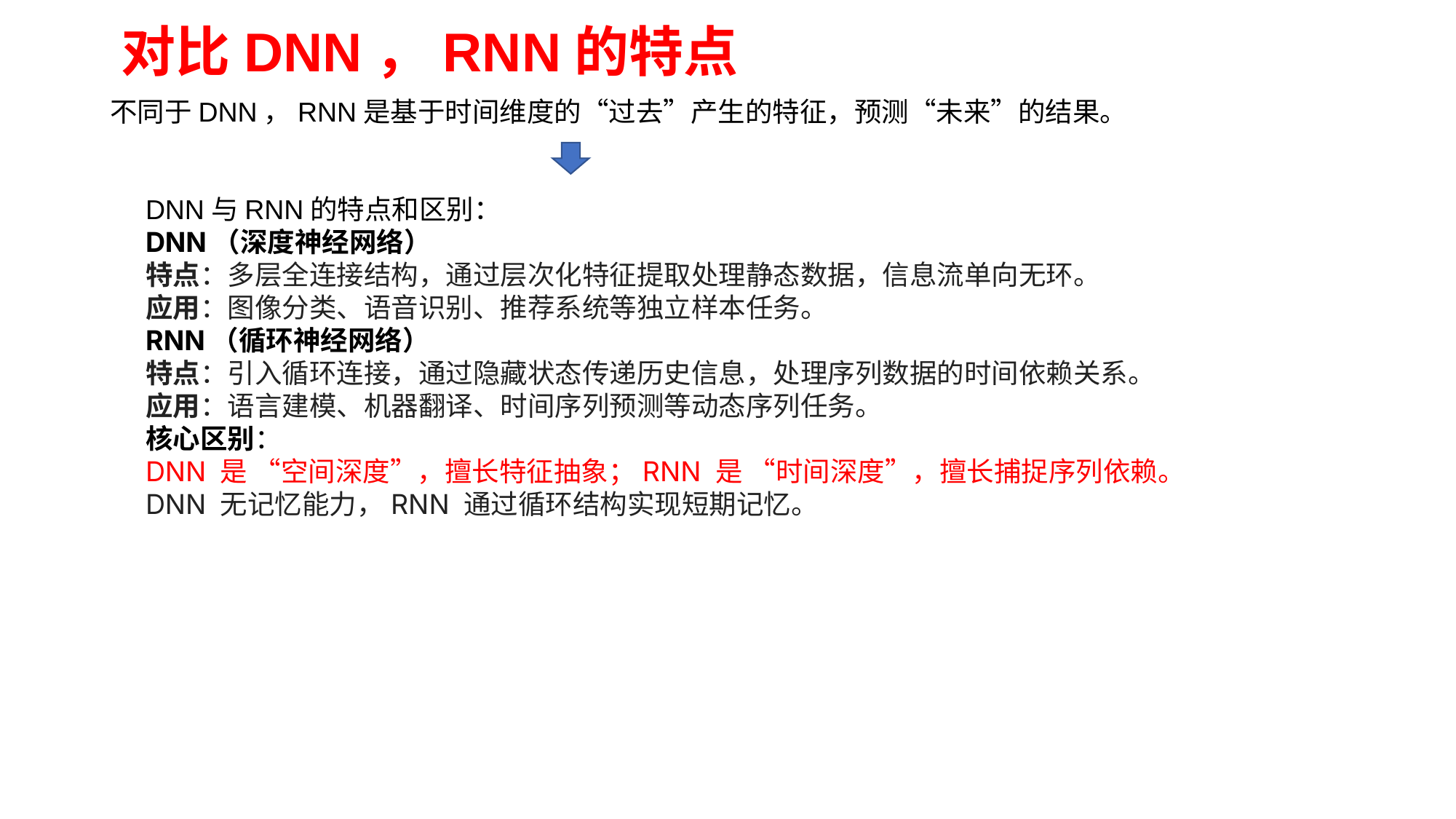

对比DNN，RNN的特点
不同于DNN，RNN是基于时间维度的“过去”产生的特征，预测“未来”的结果。

DNN与RNN的特点和区别：
DNN（深度神经网络）
特点：多层全连接结构，通过层次化特征提取处理静态数据，信息流单向无环。
应用：图像分类、语音识别、推荐系统等独立样本任务。
RNN（循环神经网络）
特点：引入循环连接，通过隐藏状态传递历史信息，处理序列数据的时间依赖关系。
应用：语言建模、机器翻译、时间序列预测等动态序列任务。
核心区别：
DNN 是 “空间深度”，擅长特征抽象；RNN 是 “时间深度”，擅长捕捉序列依赖。
DNN 无记忆能力，RNN 通过循环结构实现短期记忆。